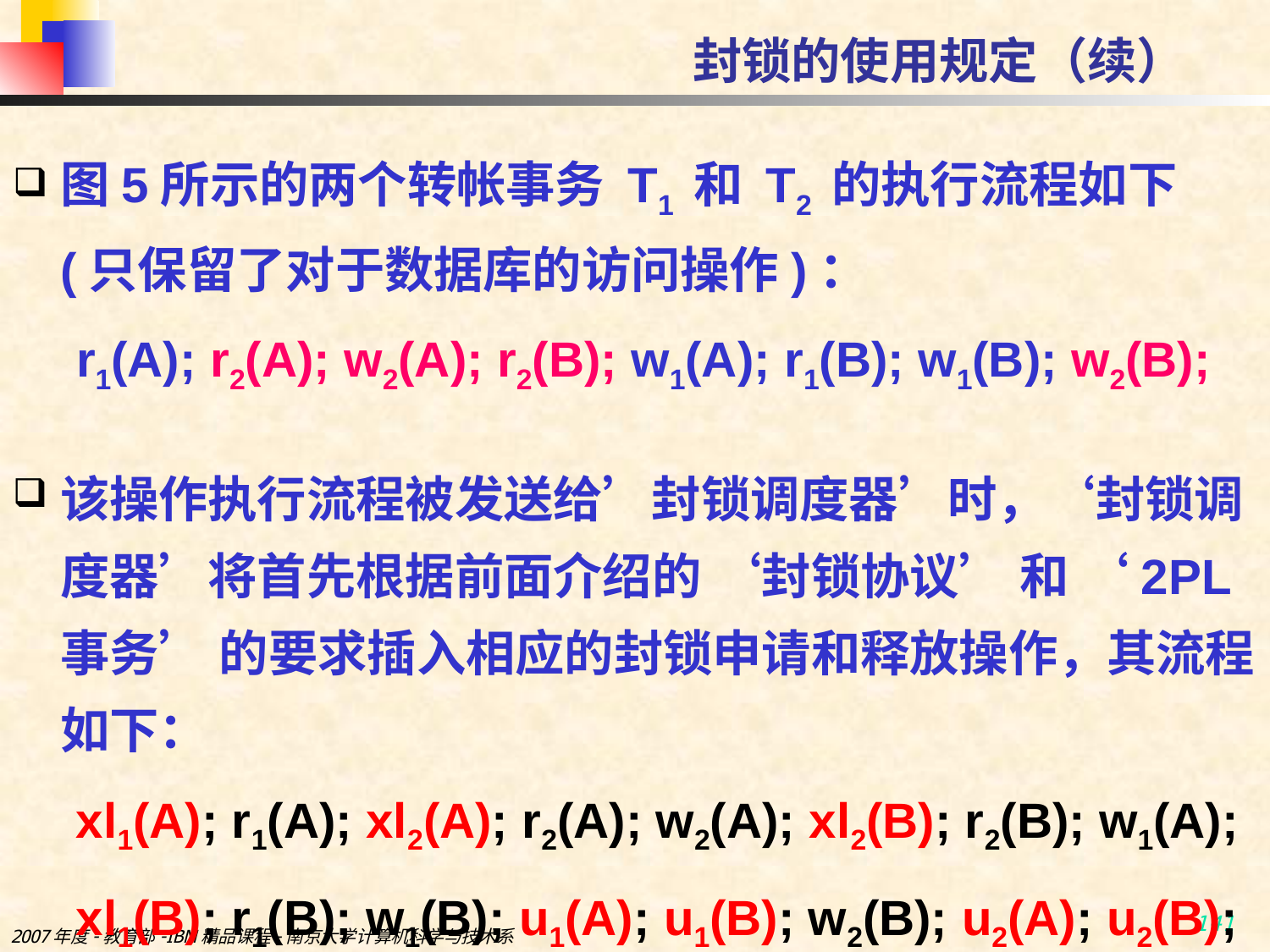

# 封锁的使用规定（续）
图5所示的两个转帐事务 T1 和 T2 的执行流程如下(只保留了对于数据库的访问操作)：
r1(A); r2(A); w2(A); r2(B); w1(A); r1(B); w1(B); w2(B);
该操作执行流程被发送给’封锁调度器’时，‘封锁调度器’将首先根据前面介绍的 ‘封锁协议’ 和 ‘2PL事务’ 的要求插入相应的封锁申请和释放操作，其流程如下：
xl1(A); r1(A); xl2(A); r2(A); w2(A); xl2(B); r2(B); w1(A);
xl1(B); r1(B); w1(B); u1(A); u1(B); w2(B); u2(A); u2(B);
141